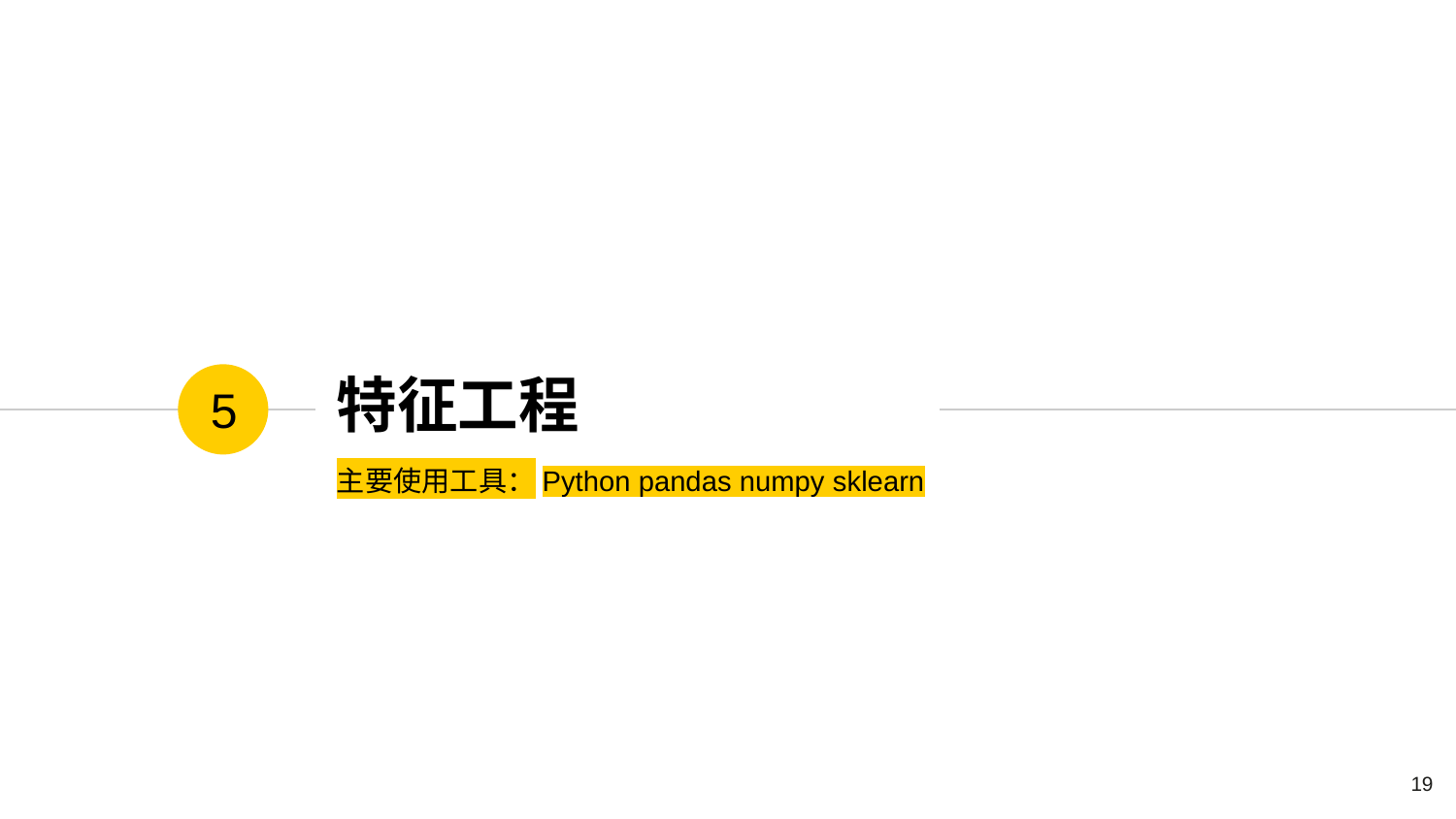

# 特征工程
5
主要使用工具：Python pandas numpy sklearn
19